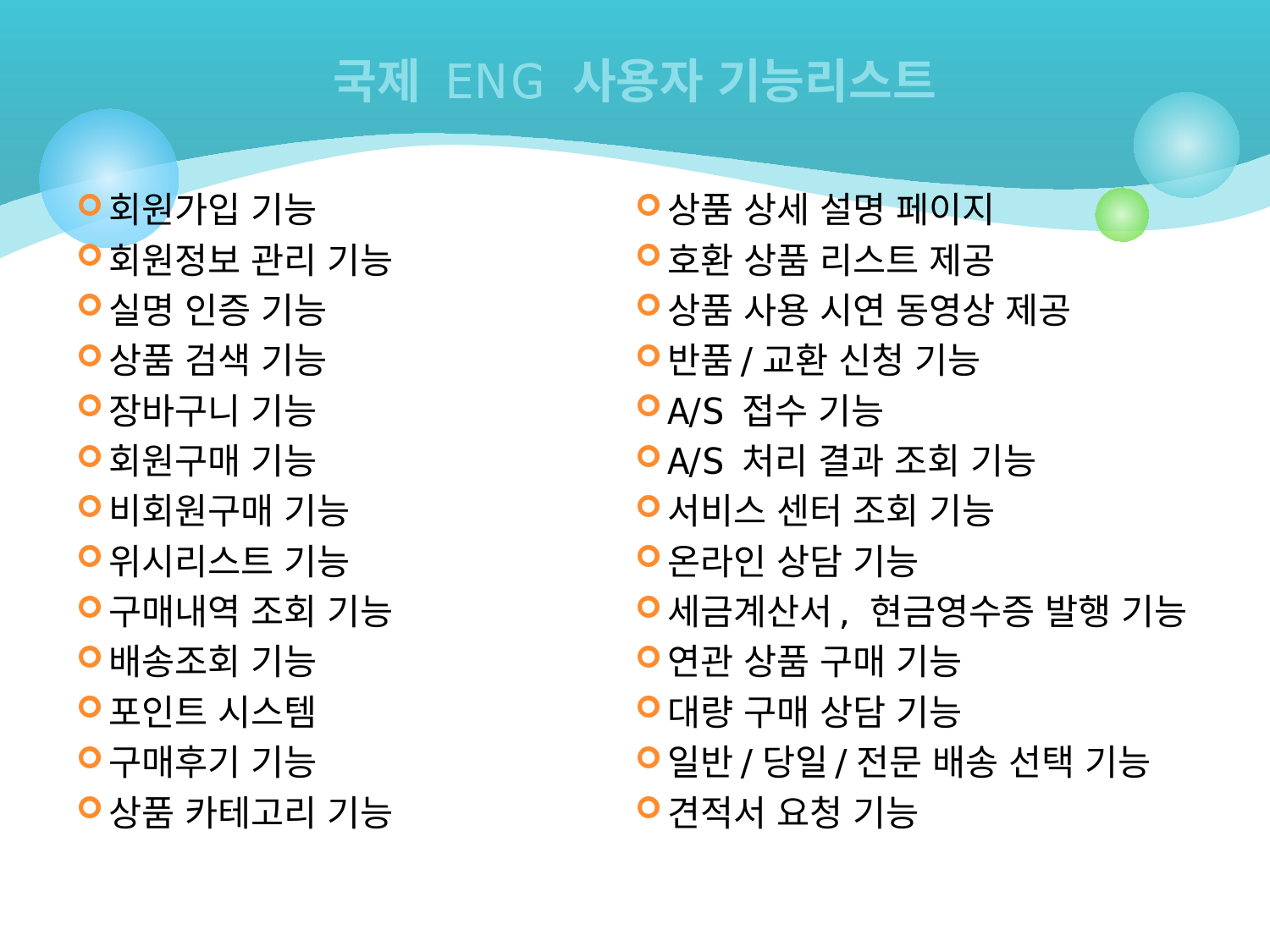

# 국제 ENG 사용자 기능리스트
회원가입 기능
회원정보 관리 기능
실명 인증 기능
상품 검색 기능
장바구니 기능
회원구매 기능
비회원구매 기능
위시리스트 기능
구매내역 조회 기능
배송조회 기능
포인트 시스템
구매후기 기능
상품 카테고리 기능
상품 상세 설명 페이지
호환 상품 리스트 제공
상품 사용 시연 동영상 제공
반품/교환 신청 기능
A/S 접수 기능
A/S 처리 결과 조회 기능
서비스 센터 조회 기능
온라인 상담 기능
세금계산서, 현금영수증 발행 기능
연관 상품 구매 기능
대량 구매 상담 기능
일반/당일/전문 배송 선택 기능
견적서 요청 기능